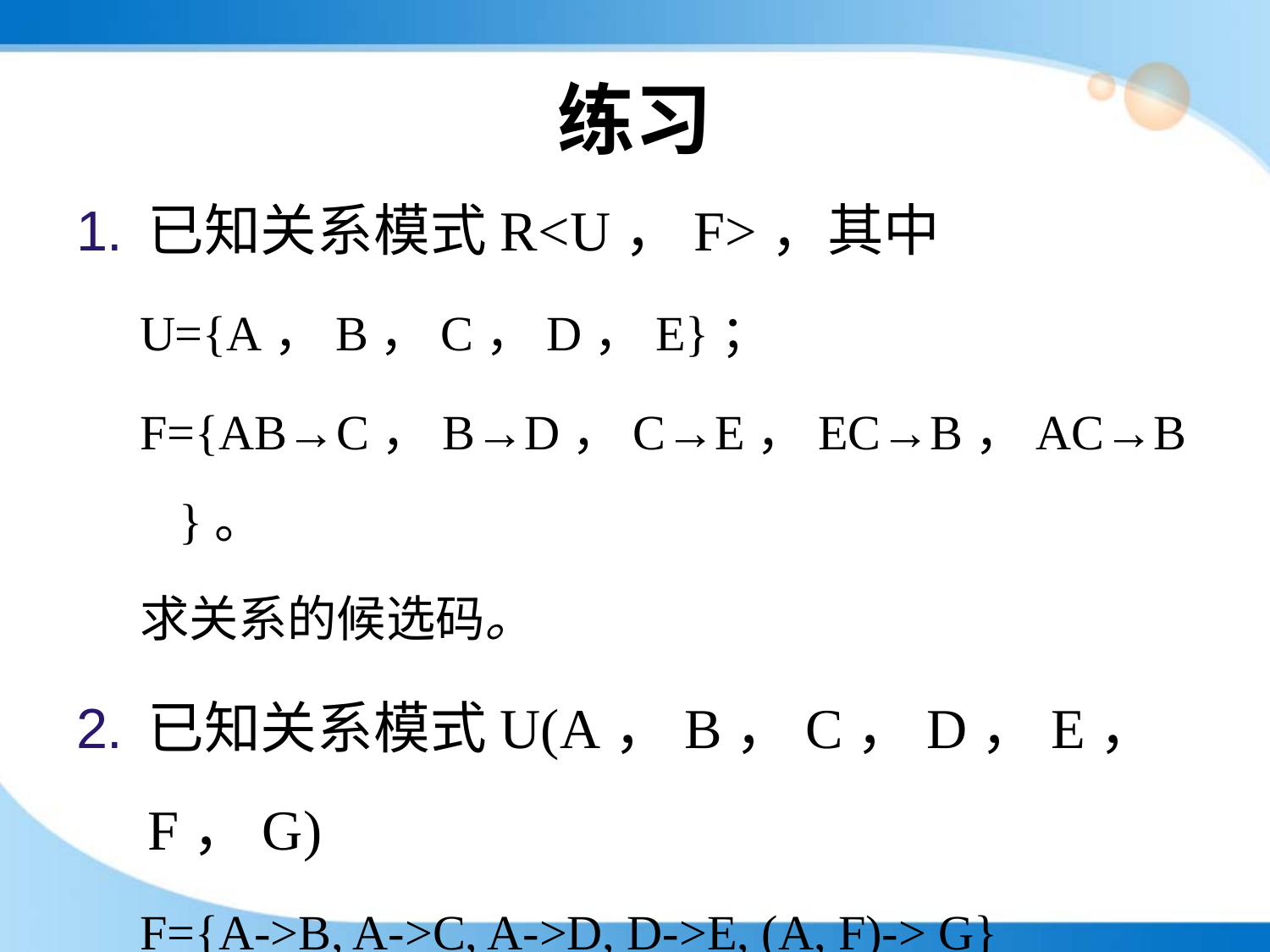

# 练习
已知关系模式R<U，F>，其中
U={A，B，C，D，E}；
F={AB→C，B→D，C→E，EC→B，AC→B}。
求关系的候选码。
已知关系模式U(A，B，C，D，E，F，G)
F={A->B, A->C, A->D, D->E, (A, F)-> G}
求候选码。